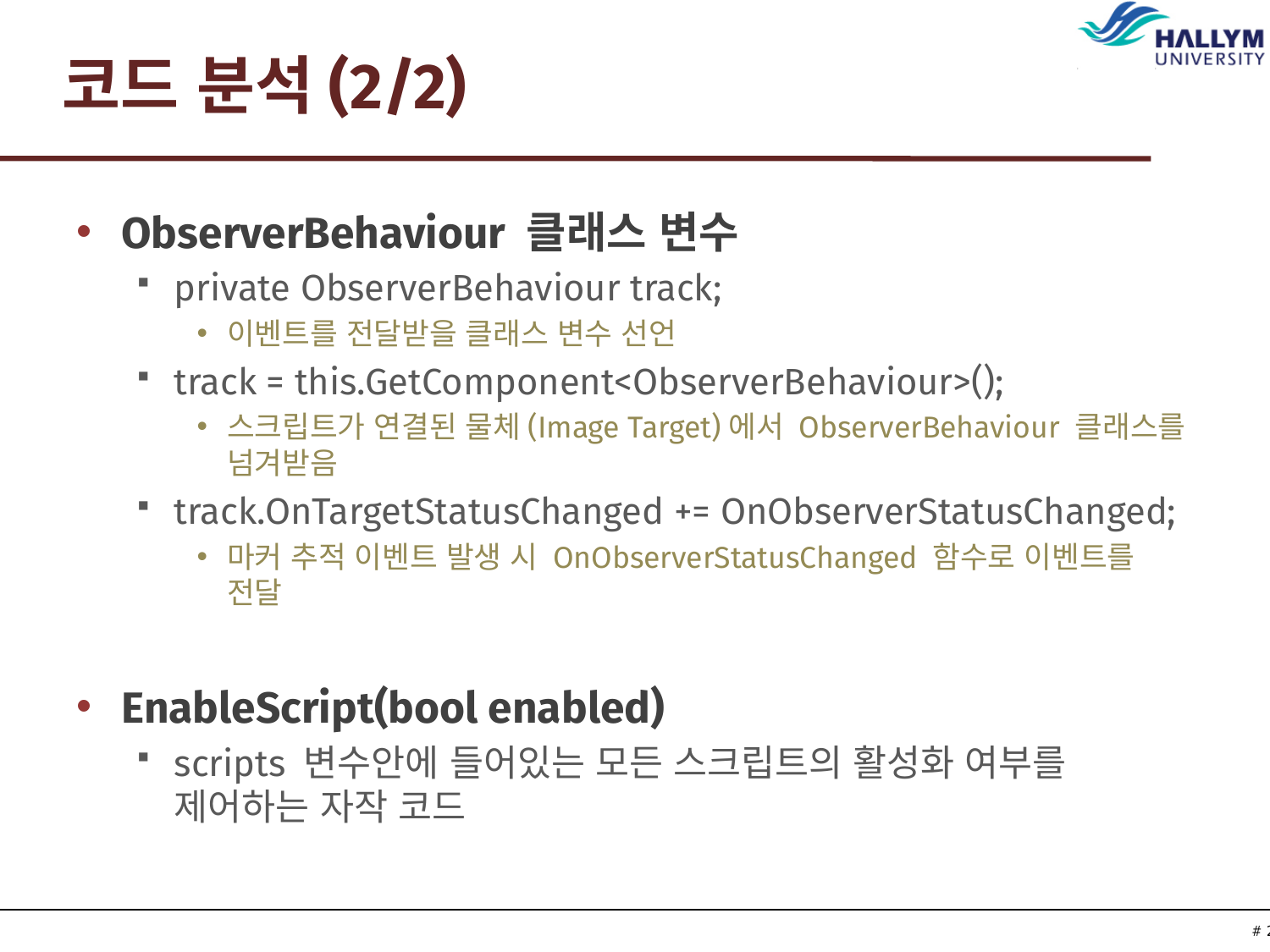

# 코드 분석(2/2)
ObserverBehaviour 클래스 변수
private ObserverBehaviour track;
이벤트를 전달받을 클래스 변수 선언
track = this.GetComponent<ObserverBehaviour>();
스크립트가 연결된 물체(Image Target)에서 ObserverBehaviour 클래스를 넘겨받음
track.OnTargetStatusChanged += OnObserverStatusChanged;
마커 추적 이벤트 발생 시 OnObserverStatusChanged 함수로 이벤트를 전달

EnableScript(bool enabled)
scripts 변수안에 들어있는 모든 스크립트의 활성화 여부를 제어하는 자작 코드